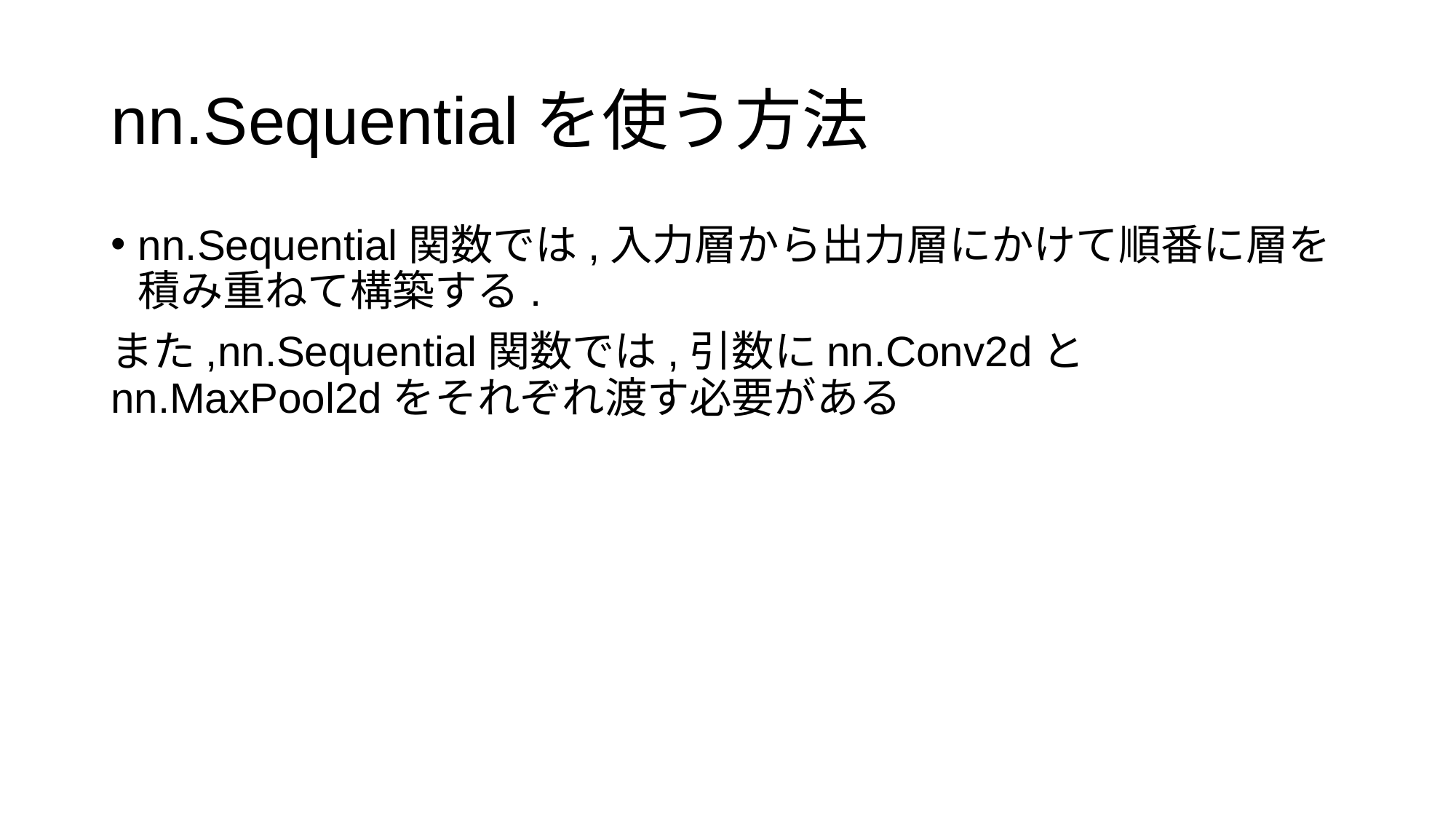

# nn.Sequentialを使う方法
nn.Sequential関数では,入力層から出力層にかけて順番に層を積み重ねて構築する.
また,nn.Sequential関数では,引数にnn.Conv2dとnn.MaxPool2dをそれぞれ渡す必要がある